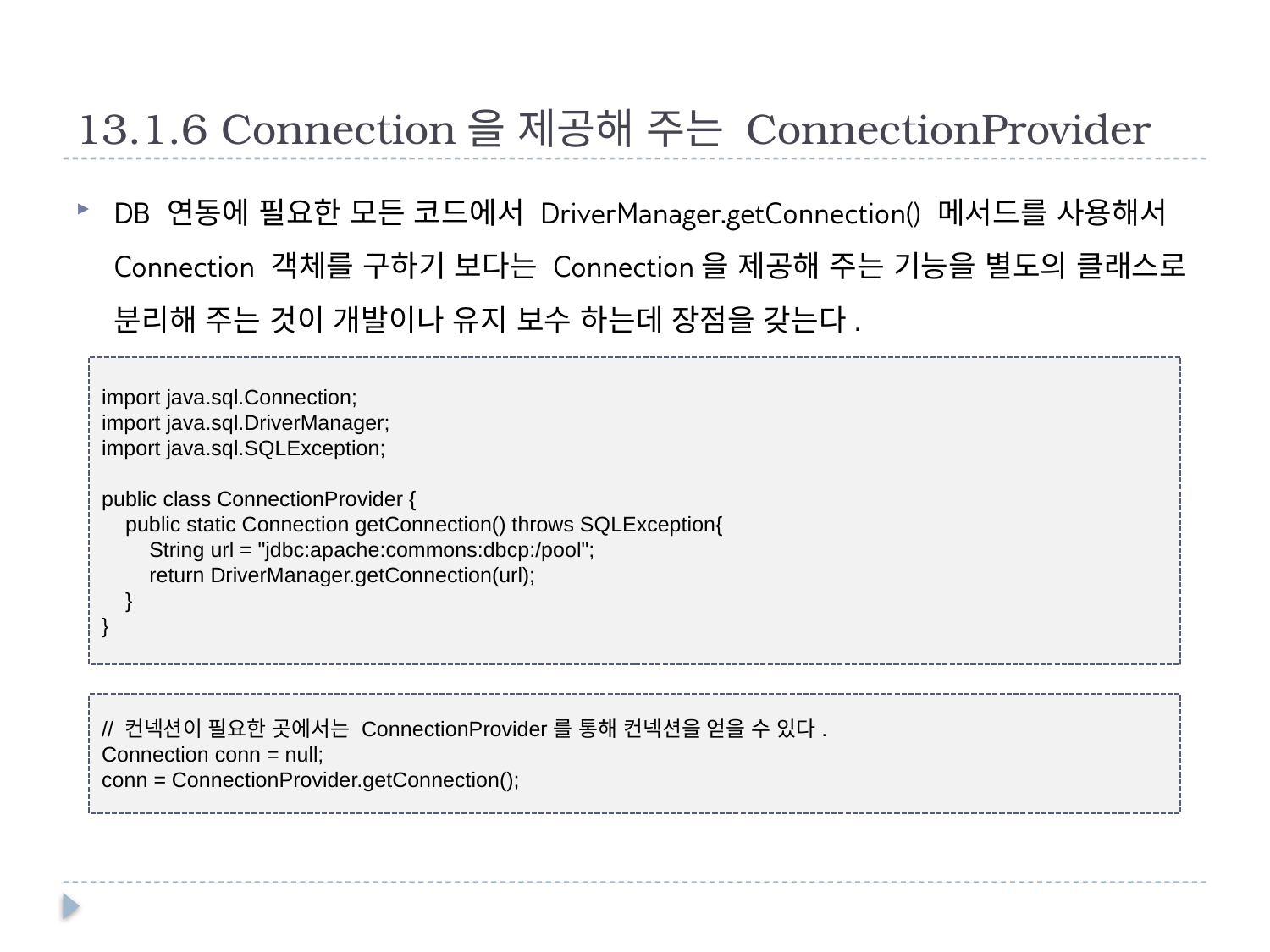

# 13.1.6 Connection을 제공해 주는 ConnectionProvider
DB 연동에 필요한 모든 코드에서 DriverManager.getConnection() 메서드를 사용해서 Connection 객체를 구하기 보다는 Connection을 제공해 주는 기능을 별도의 클래스로 분리해 주는 것이 개발이나 유지 보수 하는데 장점을 갖는다.
import java.sql.Connection;
import java.sql.DriverManager;
import java.sql.SQLException;

public class ConnectionProvider {
    public static Connection getConnection() throws SQLException{
        String url = "jdbc:apache:commons:dbcp:/pool";
        return DriverManager.getConnection(url);
    }
}
// 컨넥션이 필요한 곳에서는 ConnectionProvider를 통해 컨넥션을 얻을 수 있다.
Connection conn = null;
conn = ConnectionProvider.getConnection();